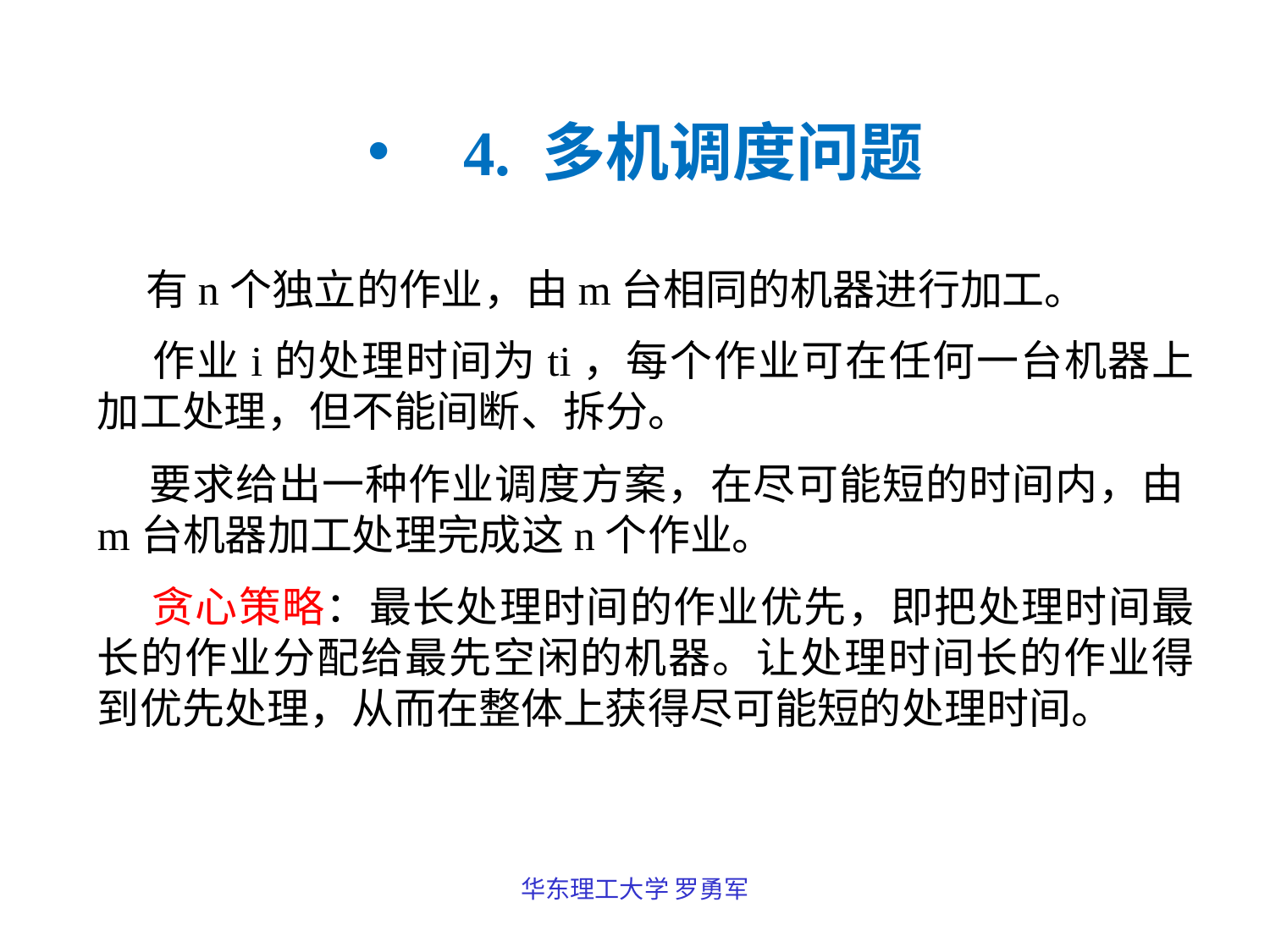

4. 多机调度问题
    有n个独立的作业，由m台相同的机器进行加工。
    作业i的处理时间为ti，每个作业可在任何一台机器上加工处理，但不能间断、拆分。
    要求给出一种作业调度方案，在尽可能短的时间内，由m台机器加工处理完成这n个作业。
    贪心策略：最长处理时间的作业优先，即把处理时间最长的作业分配给最先空闲的机器。让处理时间长的作业得到优先处理，从而在整体上获得尽可能短的处理时间。
华东理工大学 罗勇军